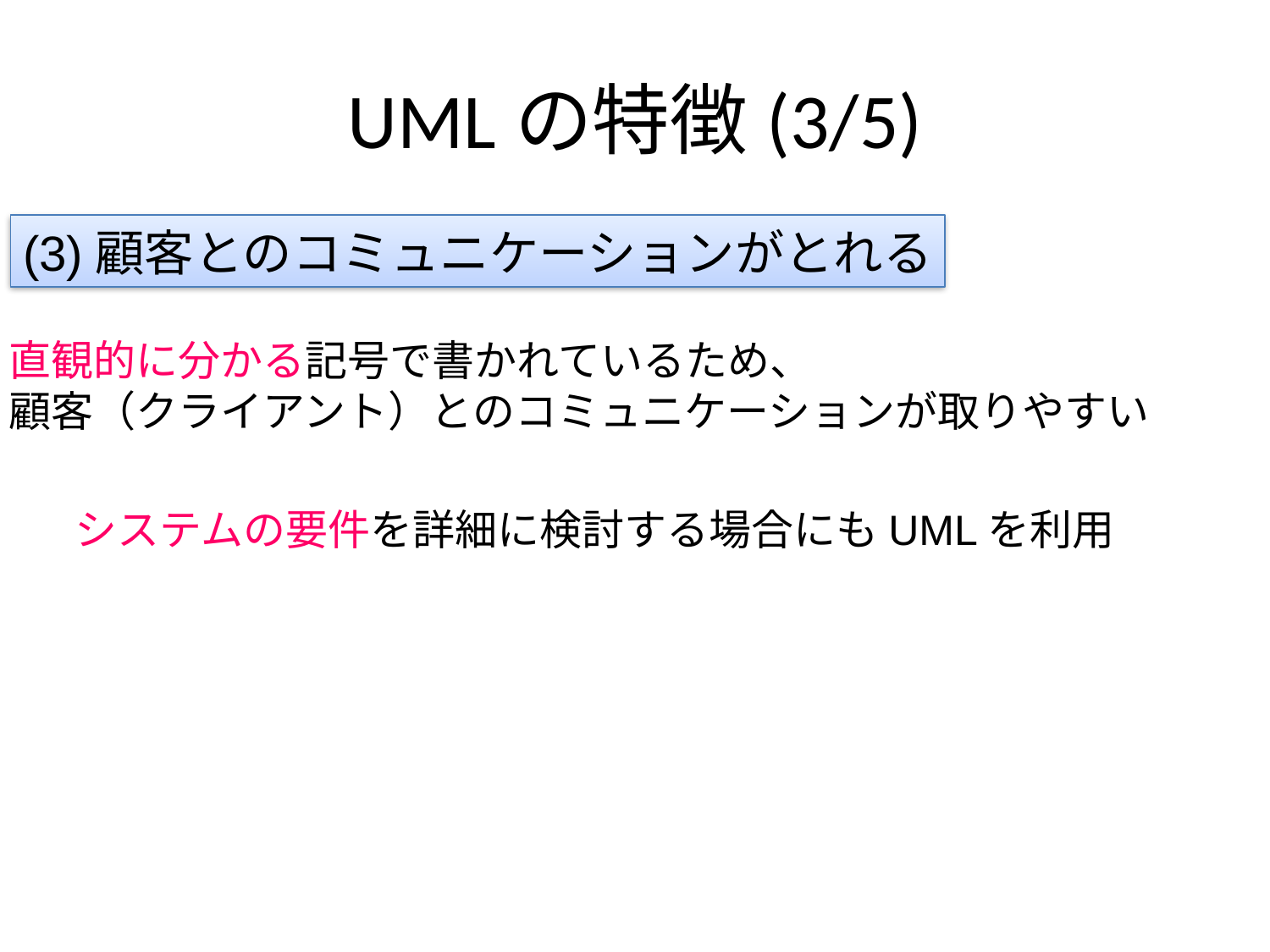

# UMLの特徴(3/5)
(3)顧客とのコミュニケーションがとれる
直観的に分かる記号で書かれているため、
顧客（クライアント）とのコミュニケーションが取りやすい
システムの要件を詳細に検討する場合にもUMLを利用